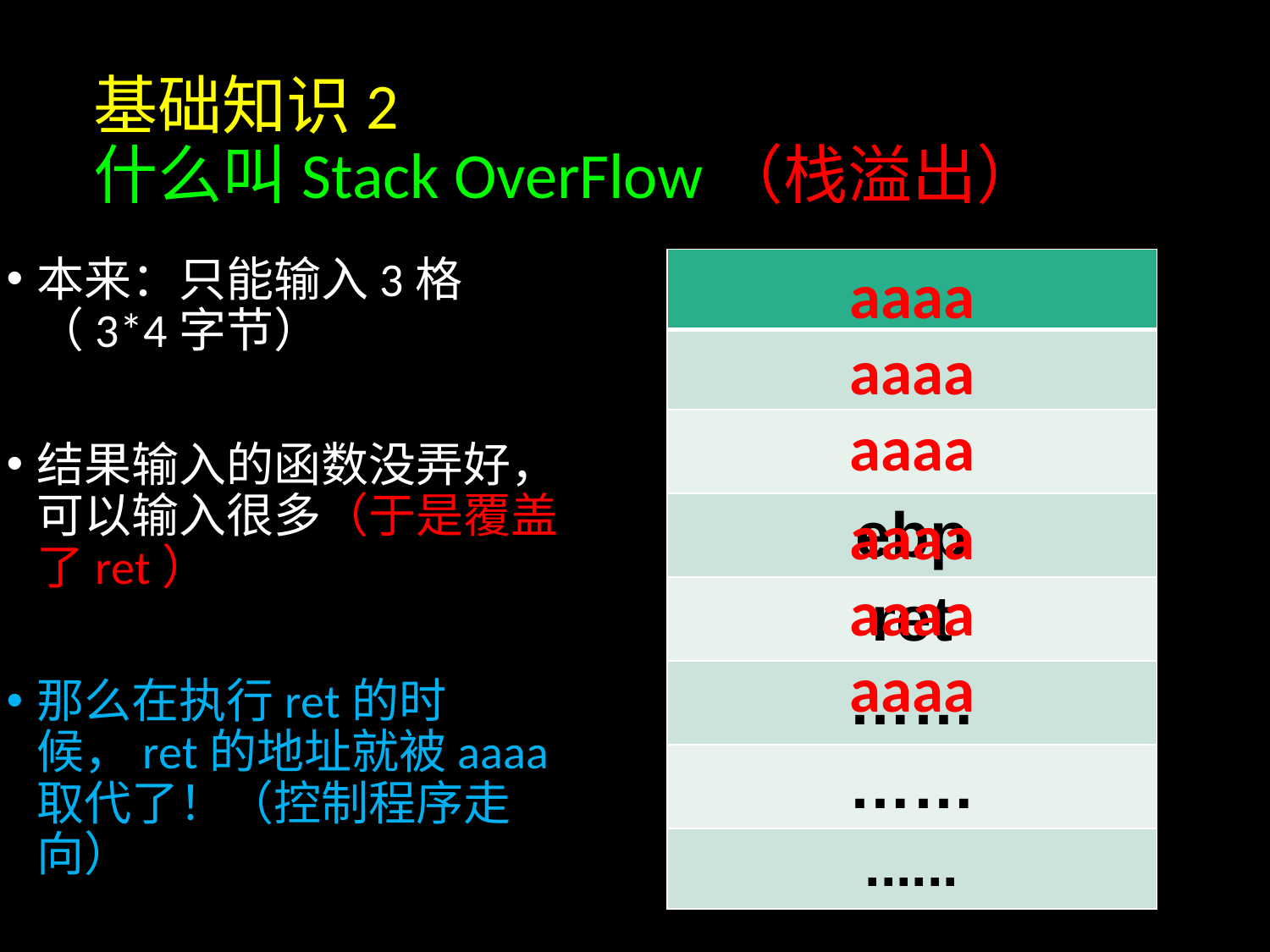

# 基础知识2 什么叫Stack OverFlow（栈溢出）
本来：只能输入3格（3*4字节）

结果输入的函数没弄好，可以输入很多（于是覆盖了ret）

那么在执行ret的时候，ret的地址就被aaaa取代了！（控制程序走向）
|  |
| --- |
|  |
|  |
| ebp |
| ret |
| …… |
| …… |
| ...... |
aaaa
aaaa
aaaa
aaaa
aaaa
aaaa